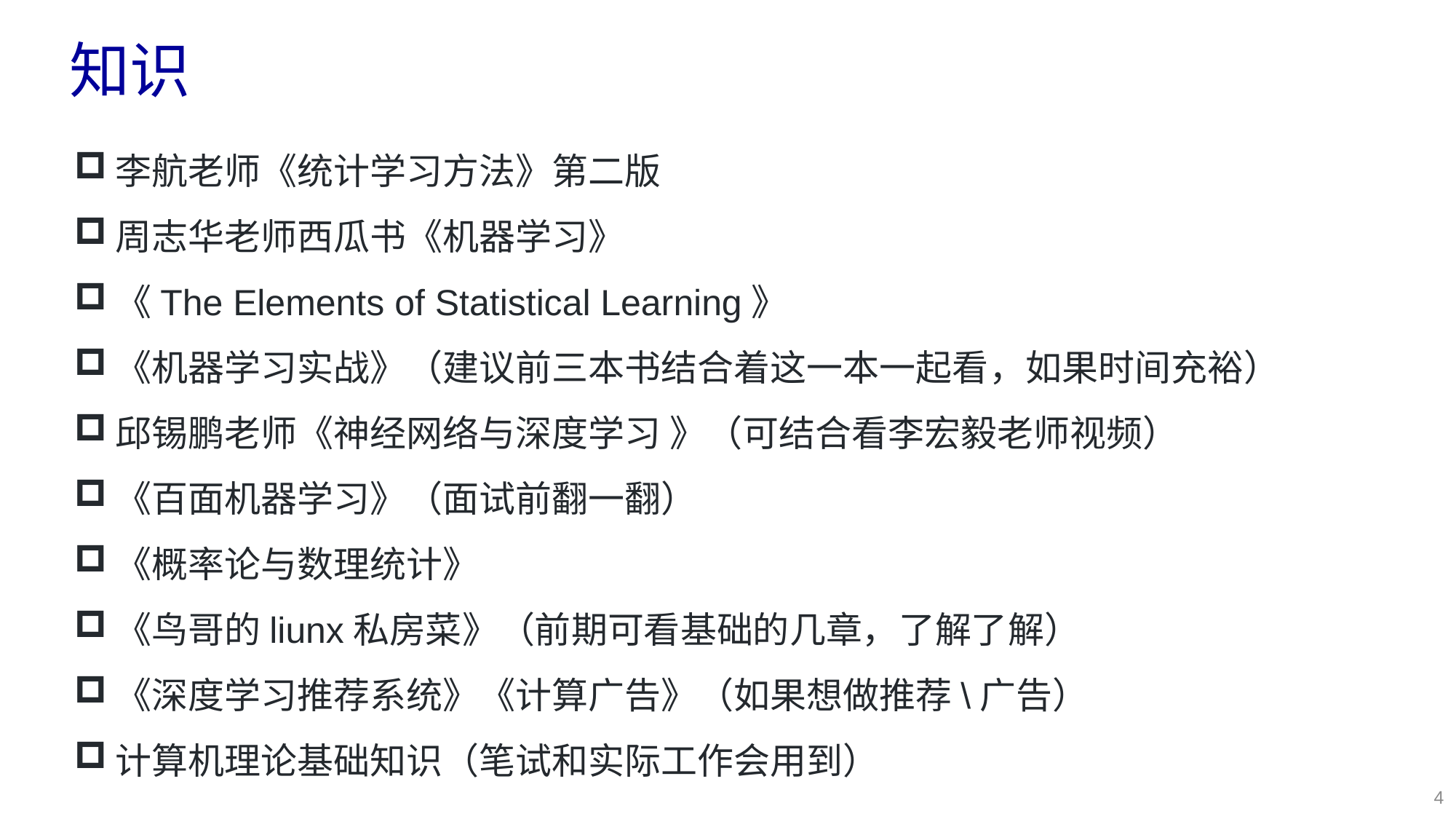

知识
李航老师《统计学习方法》第二版
周志华老师西瓜书《机器学习》
《The Elements of Statistical Learning》
《机器学习实战》（建议前三本书结合着这一本一起看，如果时间充裕）
邱锡鹏老师《神经网络与深度学习 》（可结合看李宏毅老师视频）
《百面机器学习》（面试前翻一翻）
《概率论与数理统计》
《鸟哥的liunx私房菜》（前期可看基础的几章，了解了解）
《深度学习推荐系统》《计算广告》（如果想做推荐\广告）
计算机理论基础知识（笔试和实际工作会用到）
4